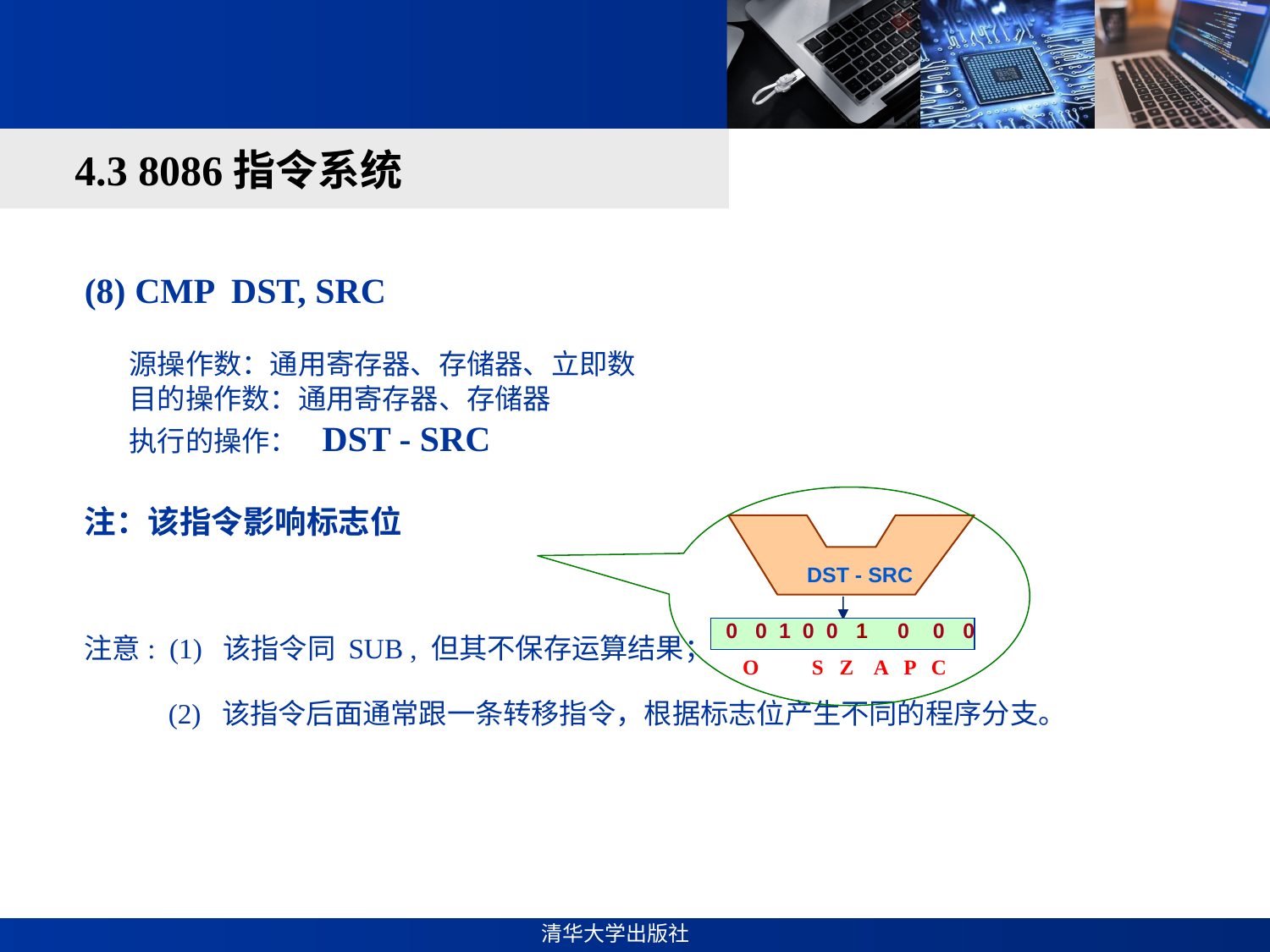

#
4.3 8086指令系统

(8) CMP  DST, SRC

      源操作数：通用寄存器、存储器、立即数
      目的操作数：通用寄存器、存储器
      执行的操作：  DST - SRC

注：该指令影响标志位

注意:  (1)  该指令同 SUB , 但其不保存运算结果；
            (2)  该指令后面通常跟一条转移指令，根据标志位产生不同的程序分支。

   DST - SRC

0   0  1  0  0   1     0    0   0

         O          S   Z    A   P   C